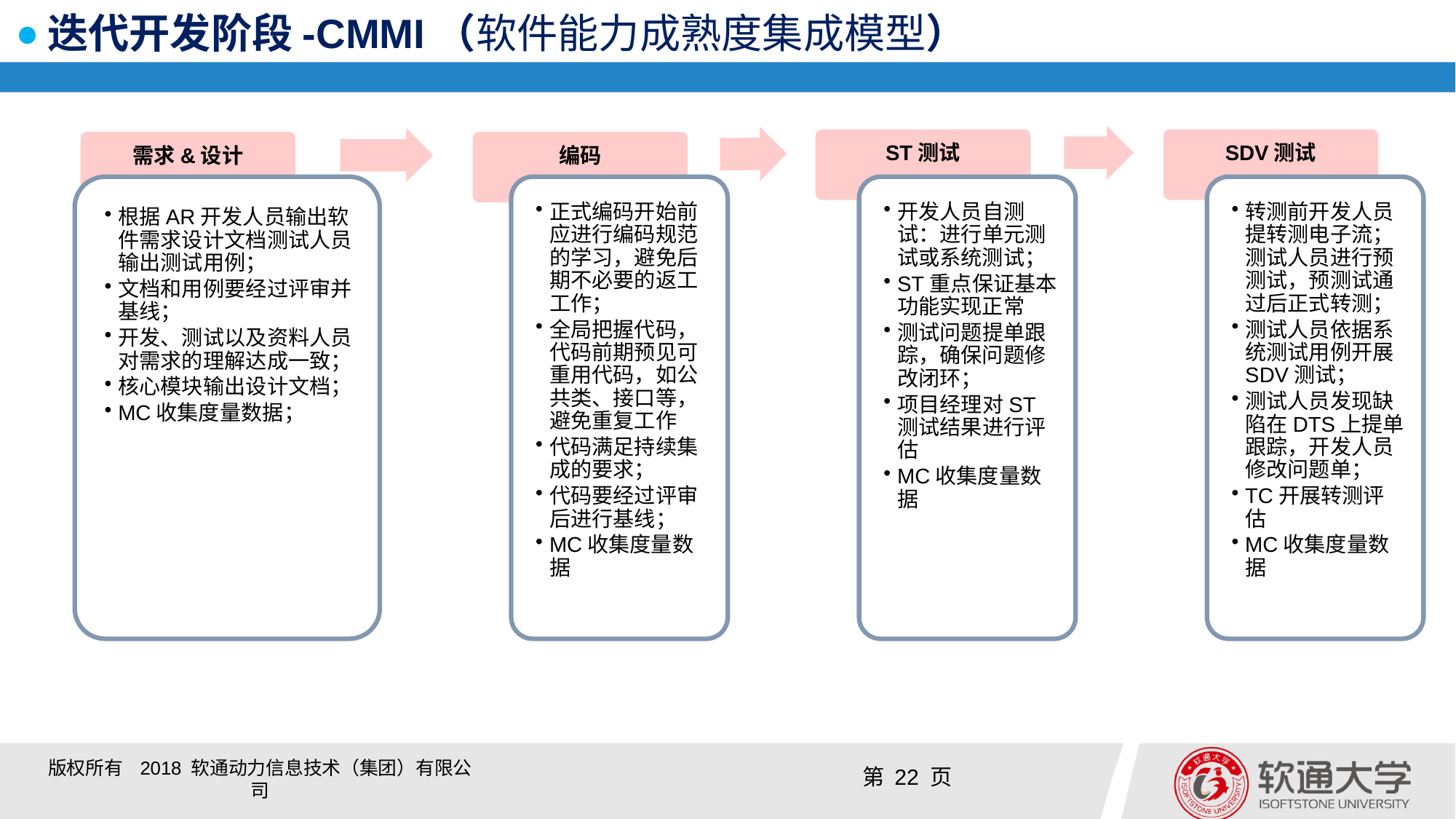

# 迭代开发阶段-CMMI（软件能力成熟度集成模型）
需求&设计
根据AR开发人员输出软件需求设计文档测试人员输出测试用例；
文档和用例要经过评审并基线；
开发、测试以及资料人员对需求的理解达成一致；
核心模块输出设计文档；
MC收集度量数据；

编码
正式编码开始前应进行编码规范的学习，避免后期不必要的返工工作；
全局把握代码，代码前期预见可重用代码，如公共类、接口等，避免重复工作
代码满足持续集成的要求；
代码要经过评审后进行基线；
MC收集度量数据

ST测试
开发人员自测试：进行单元测试或系统测试；
ST重点保证基本功能实现正常
测试问题提单跟踪，确保问题修改闭环；
项目经理对ST测试结果进行评估
MC收集度量数据

SDV测试
转测前开发人员提转测电子流；测试人员进行预测试，预测试通过后正式转测；
测试人员依据系统测试用例开展SDV测试；
测试人员发现缺陷在DTS上提单跟踪，开发人员修改问题单；
TC开展转测评估
MC收集度量数据